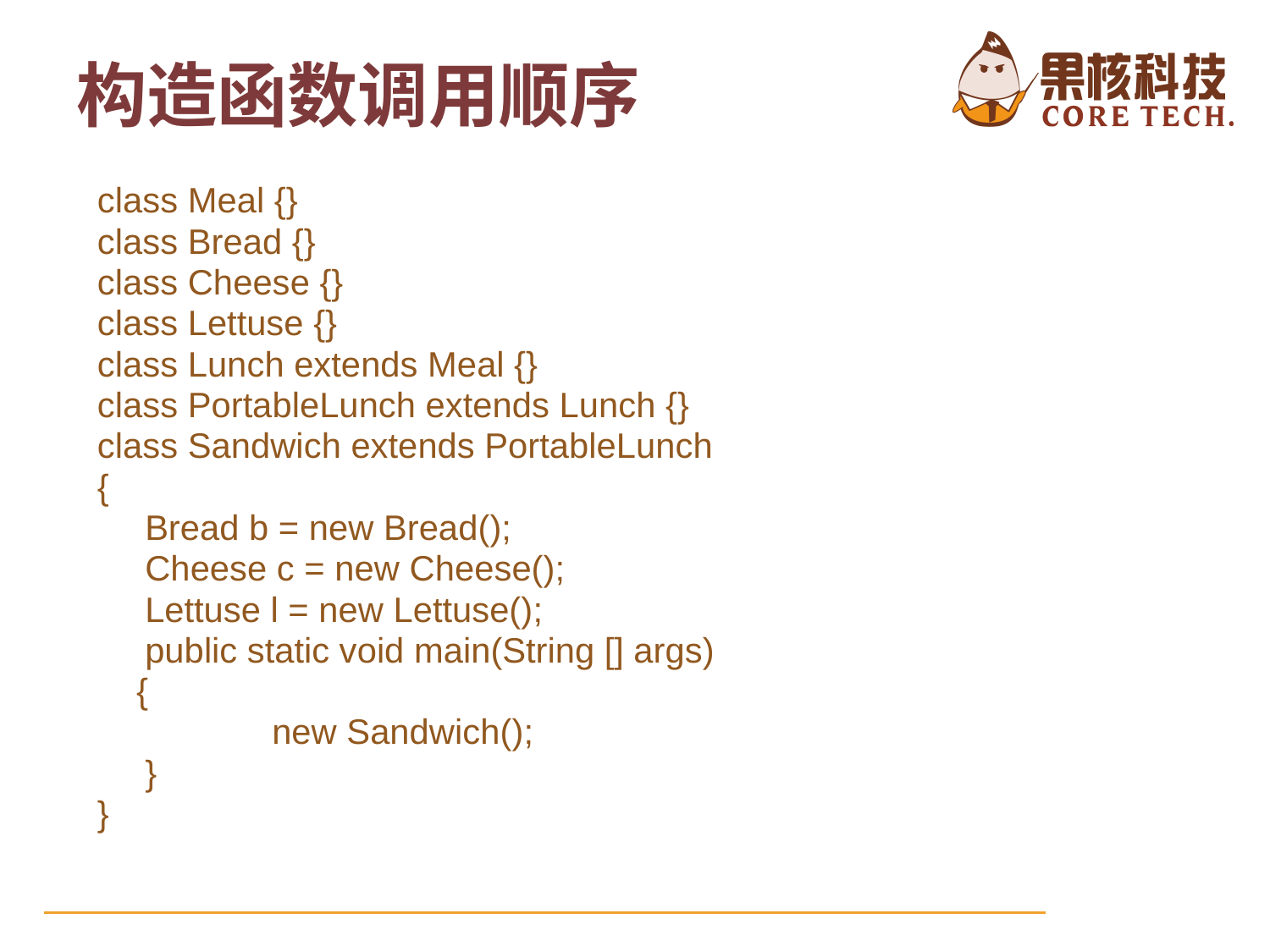

构造函数调用顺序
class Meal {}
class Bread {}
class Cheese {}
class Lettuse {}
class Lunch extends Meal {}
class PortableLunch extends Lunch {}
class Sandwich extends PortableLunch
{
	Bread b = new Bread();
	Cheese c = new Cheese();
	Lettuse l = new Lettuse();
	public static void main(String [] args)
    {
		new Sandwich();
	}
}